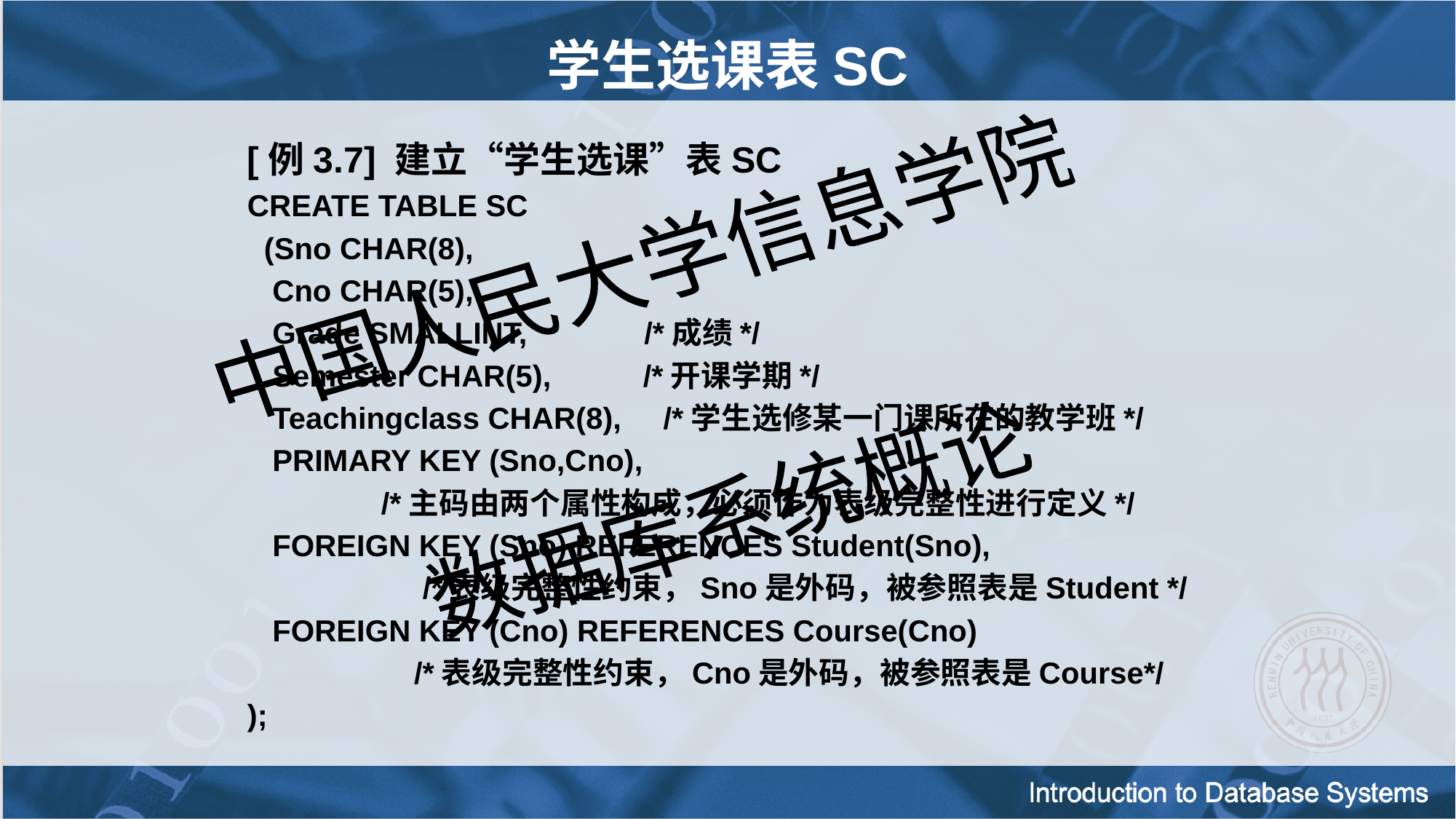

学生选课表SC
[例3.7] 建立“学生选课”表SC
CREATE TABLE SC
  (Sno CHAR(8),
   Cno CHAR(5),
   Grade SMALLINT,              /*成绩*/
   Semester CHAR(5),           /*开课学期*/
   Teachingclass CHAR(8),     /*学生选修某一门课所在的教学班*/
   PRIMARY KEY (Sno,Cno),
                /*主码由两个属性构成，必须作为表级完整性进行定义*/
   FOREIGN KEY (Sno) REFERENCES Student(Sno),
		   /*表级完整性约束，Sno是外码，被参照表是Student */
   FOREIGN KEY (Cno) REFERENCES Course(Cno)
		  /*表级完整性约束，Cno是外码，被参照表是Course*/
);